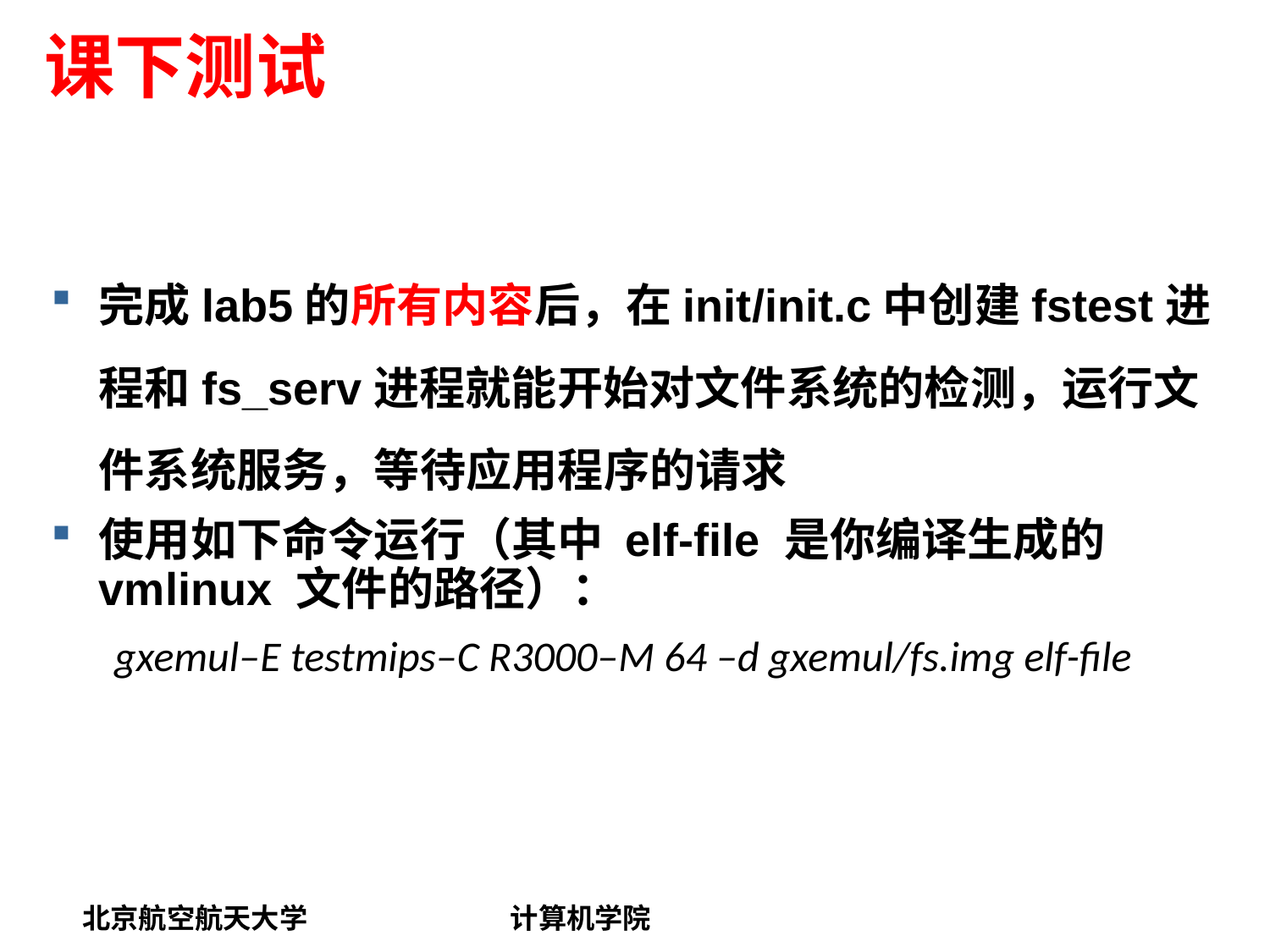

# 课下测试
完成lab5的所有内容后，在init/init.c中创建fstest进程和fs_serv进程就能开始对文件系统的检测，运行文件系统服务，等待应用程序的请求
使用如下命令运行（其中 elf-file 是你编译生成的 vmlinux 文件的路径）：
gxemul–E testmips–C R3000–M 64 –d gxemul/fs.img elf-file